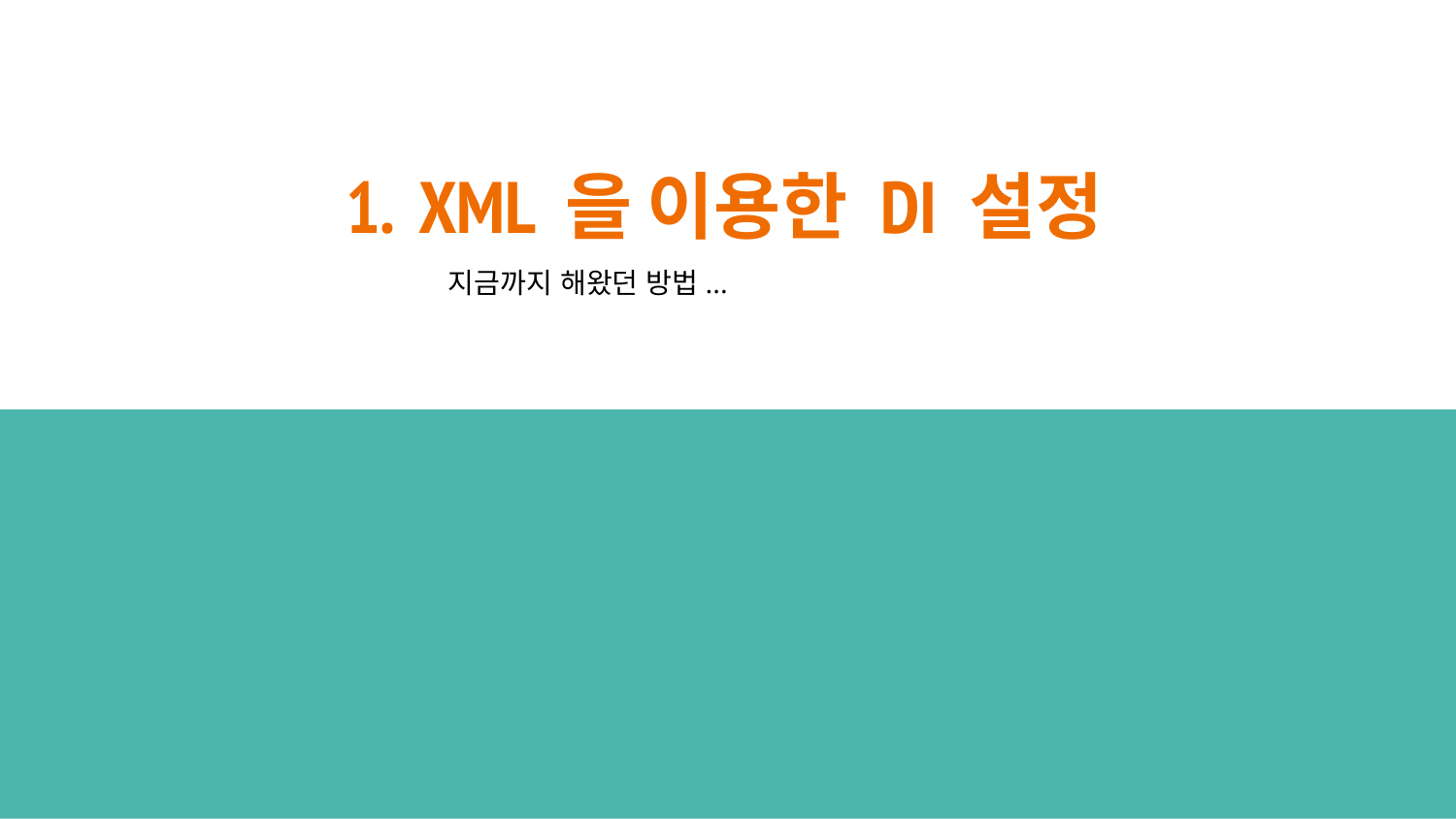

# XML 을 이용한 DI 설정
지금까지 해왔던 방법...